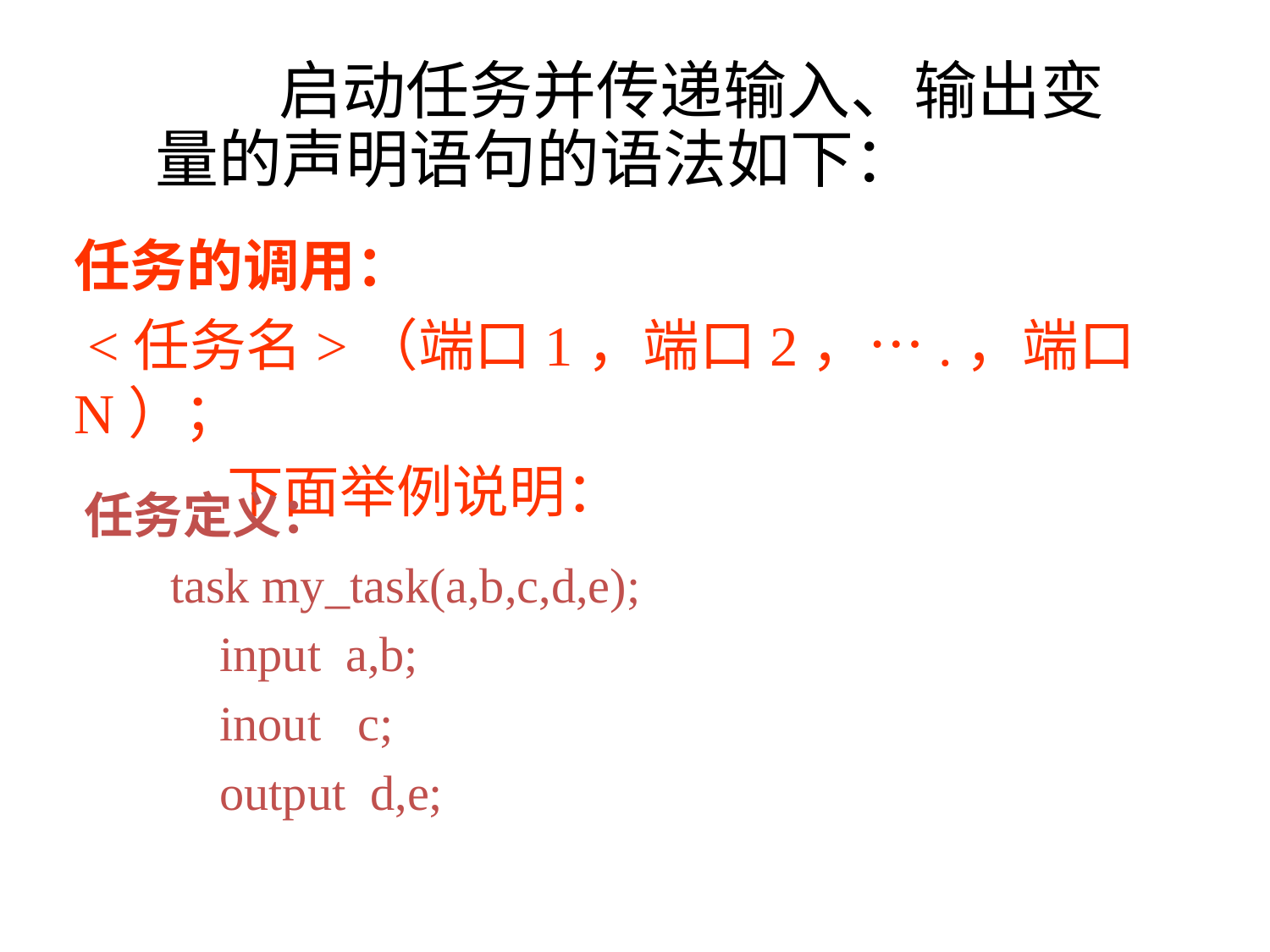

启动任务并传递输入、输出变量的声明语句的语法如下：
任务的调用：
 <任务名>（端口1，端口2，….，端口N）；
           下面举例说明：
任务定义：
       task my_task(a,b,c,d,e);
           input  a,b;
           inout   c;
           output  d,e;